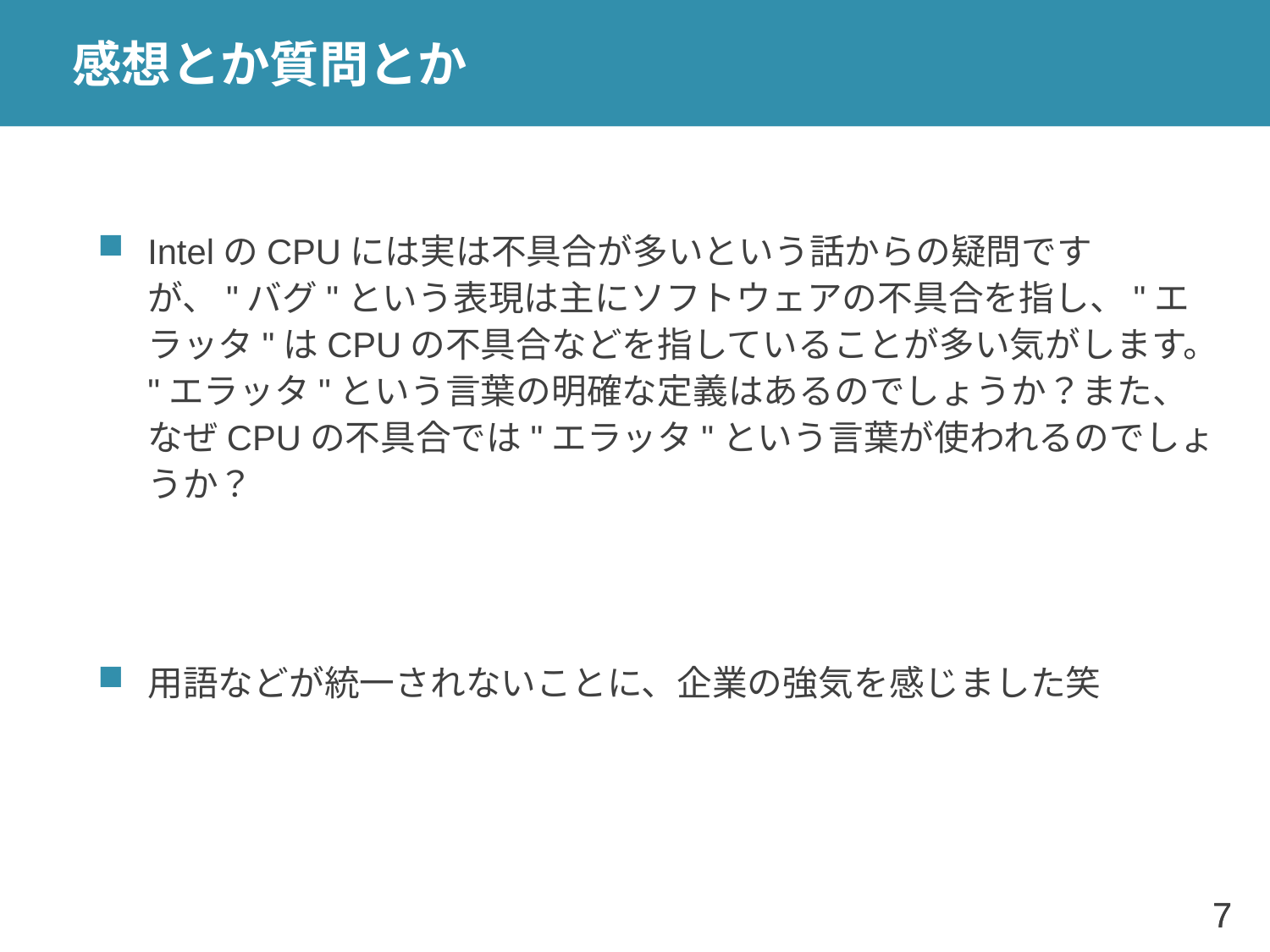

# 感想とか質問とか
IntelのCPUには実は不具合が多いという話からの疑問ですが、"バグ"という表現は主にソフトウェアの不具合を指し、"エラッタ"はCPUの不具合などを指していることが多い気がします。"エラッタ"という言葉の明確な定義はあるのでしょうか？また、なぜCPUの不具合では"エラッタ"という言葉が使われるのでしょうか？

用語などが統一されないことに、企業の強気を感じました笑